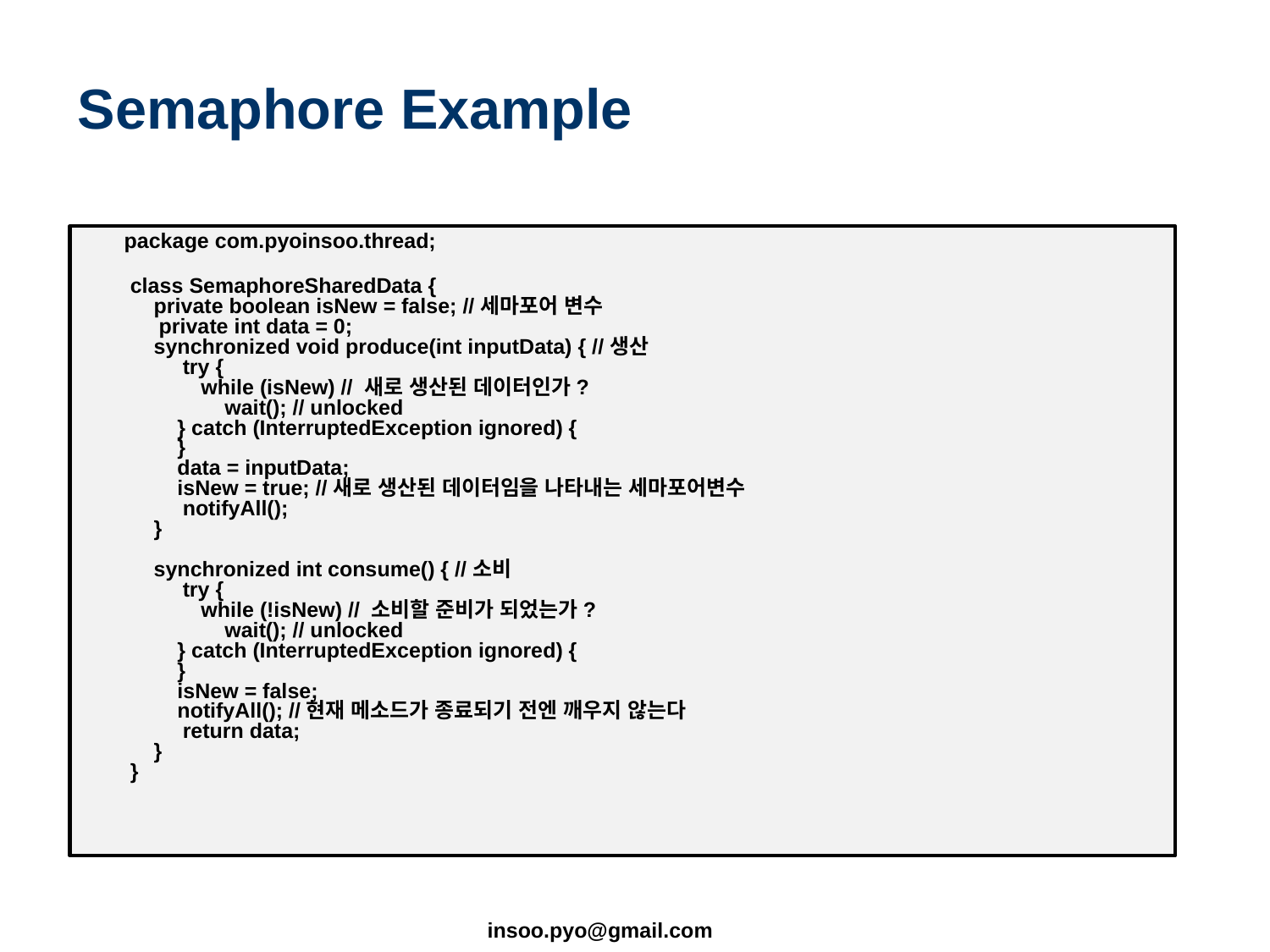

# Semaphore Example
       package com.pyoinsoo.thread;
class SemaphoreSharedData {
    private boolean isNew = false; //세마포어 변수
    private int data = 0;
    synchronized void produce(int inputData) { //생산
        try {
            while (isNew) // 새로 생산된 데이터인가?
                wait(); // unlocked
        } catch (InterruptedException ignored) {
        }
        data = inputData;
        isNew = true; //새로 생산된 데이터임을 나타내는 세마포어변수
        notifyAll();
    }
    synchronized int consume() { //소비
        try {
            while (!isNew) // 소비할 준비가 되었는가?
                wait(); // unlocked
        } catch (InterruptedException ignored) {
        }
        isNew = false;
        notifyAll(); //현재 메소드가 종료되기 전엔 깨우지 않는다
        return data;
    }
}